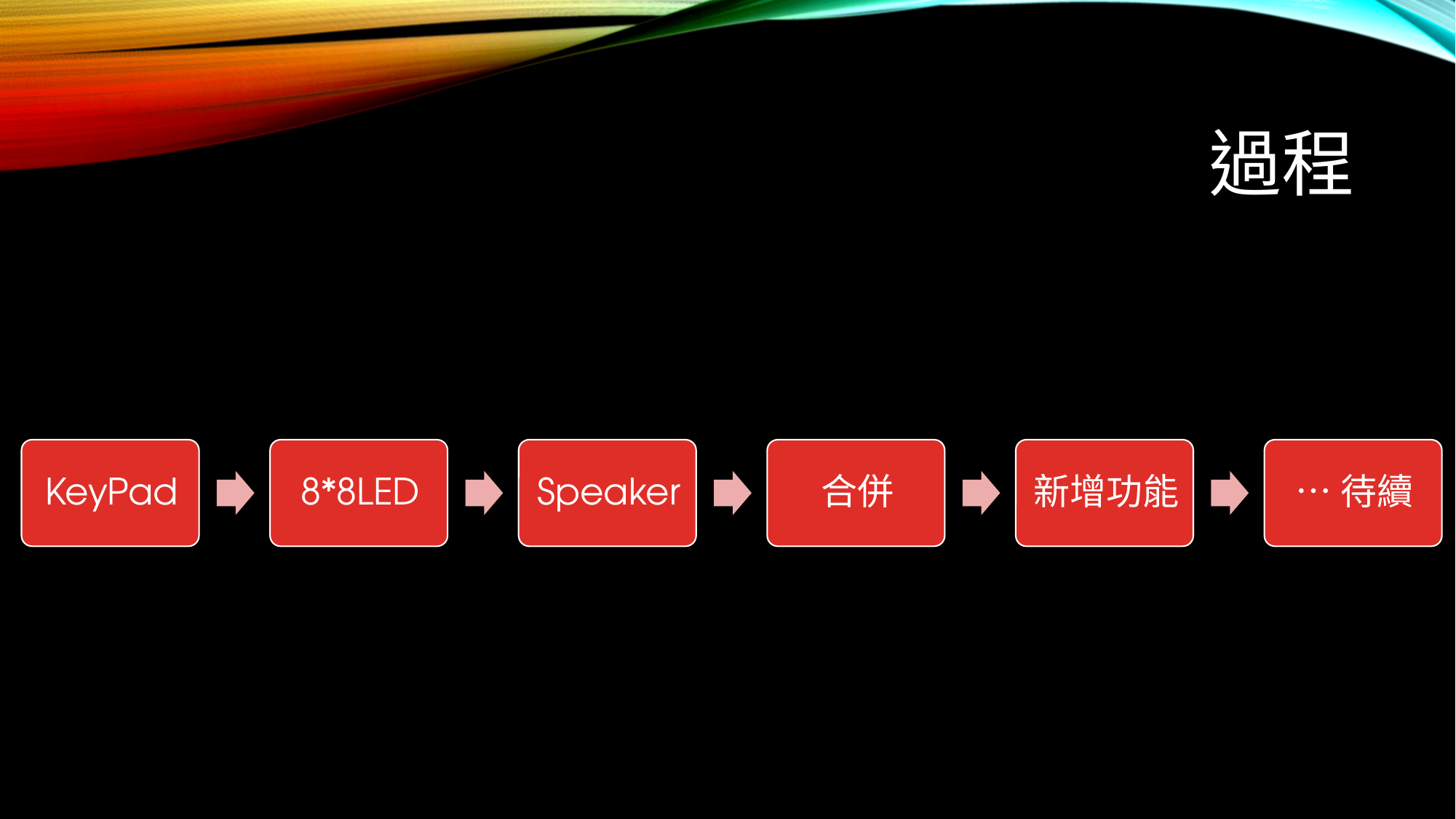

# 過程
KeyPad

8*8LED

Speaker

合併

新增功能

…待續